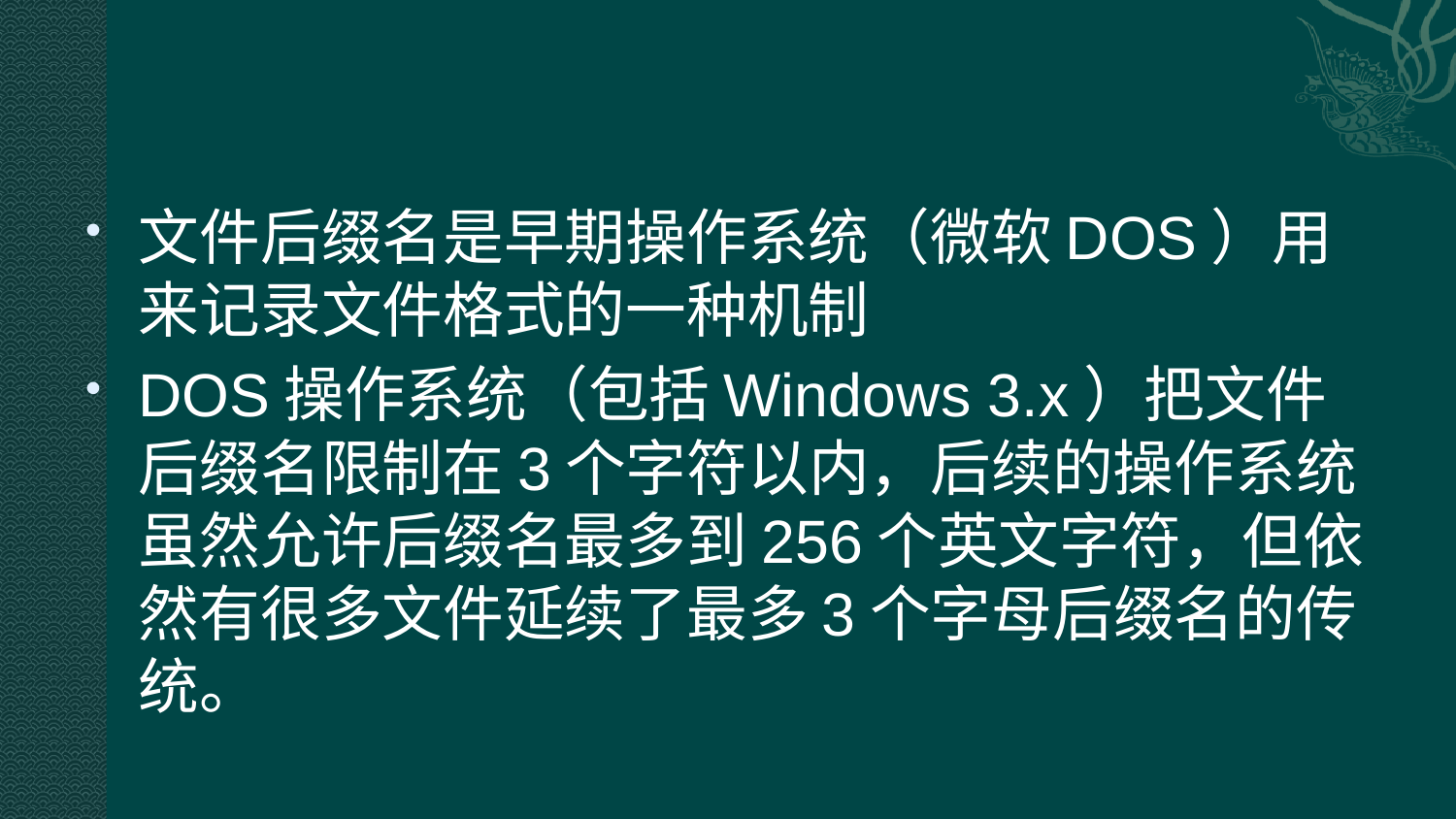

#
文件后缀名是早期操作系统（微软DOS）用来记录文件格式的一种机制
DOS操作系统（包括Windows 3.x）把文件后缀名限制在3个字符以内，后续的操作系统虽然允许后缀名最多到256个英文字符，但依然有很多文件延续了最多3个字母后缀名的传统。